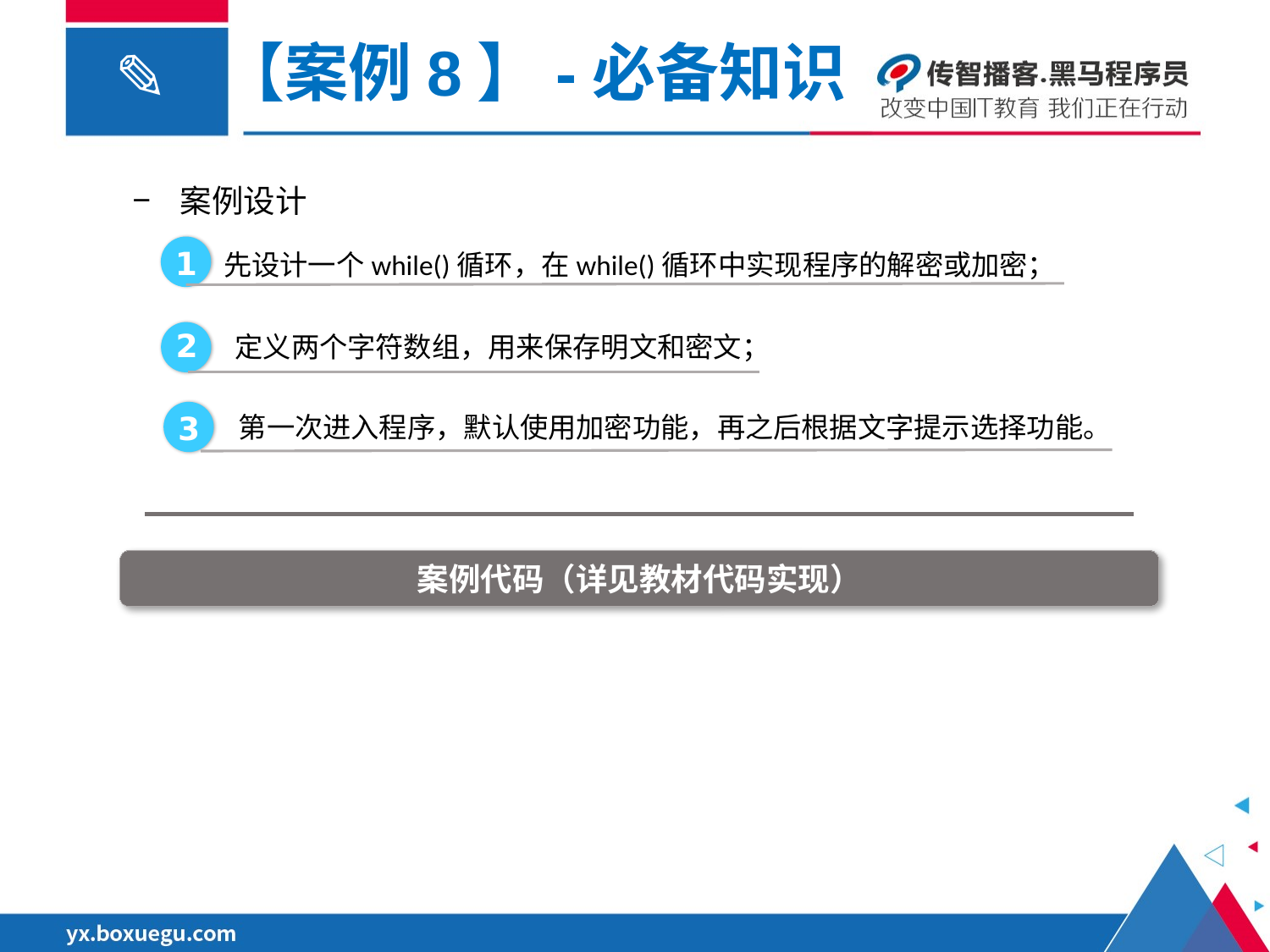

【案例8】-必备知识
案例设计
先设计一个while()循环，在while()循环中实现程序的解密或加密；

1
定义两个字符数组，用来保存明文和密文；
2

第一次进入程序，默认使用加密功能，再之后根据文字提示选择功能。

3
案例代码（详见教材代码实现）